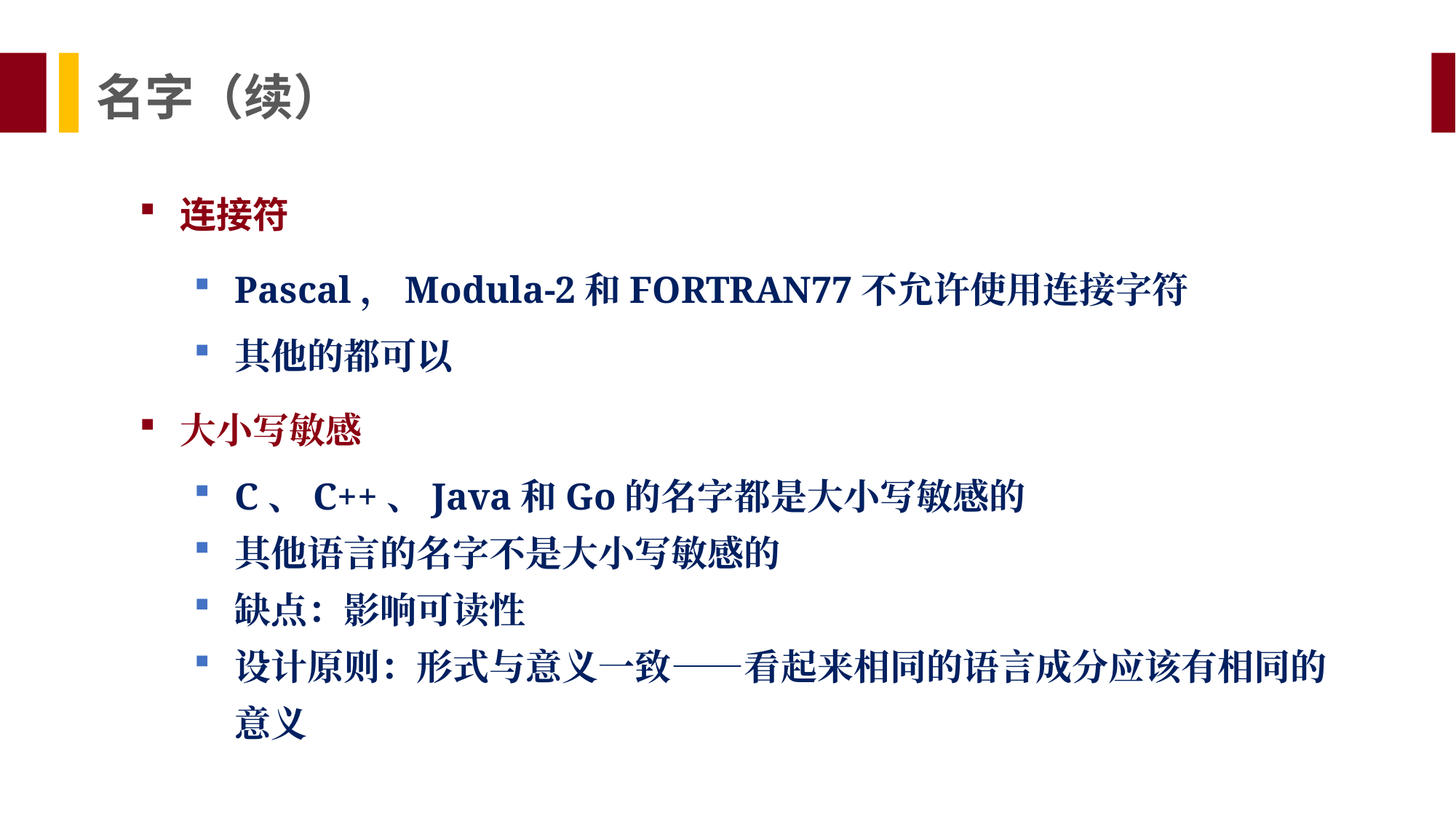

名字（续）
连接符
Pascal，Modula-2和FORTRAN77不允许使用连接字符
其他的都可以
大小写敏感
C、C++、Java和Go的名字都是大小写敏感的
其他语言的名字不是大小写敏感的
缺点：影响可读性
设计原则：形式与意义一致——看起来相同的语言成分应该有相同的意义